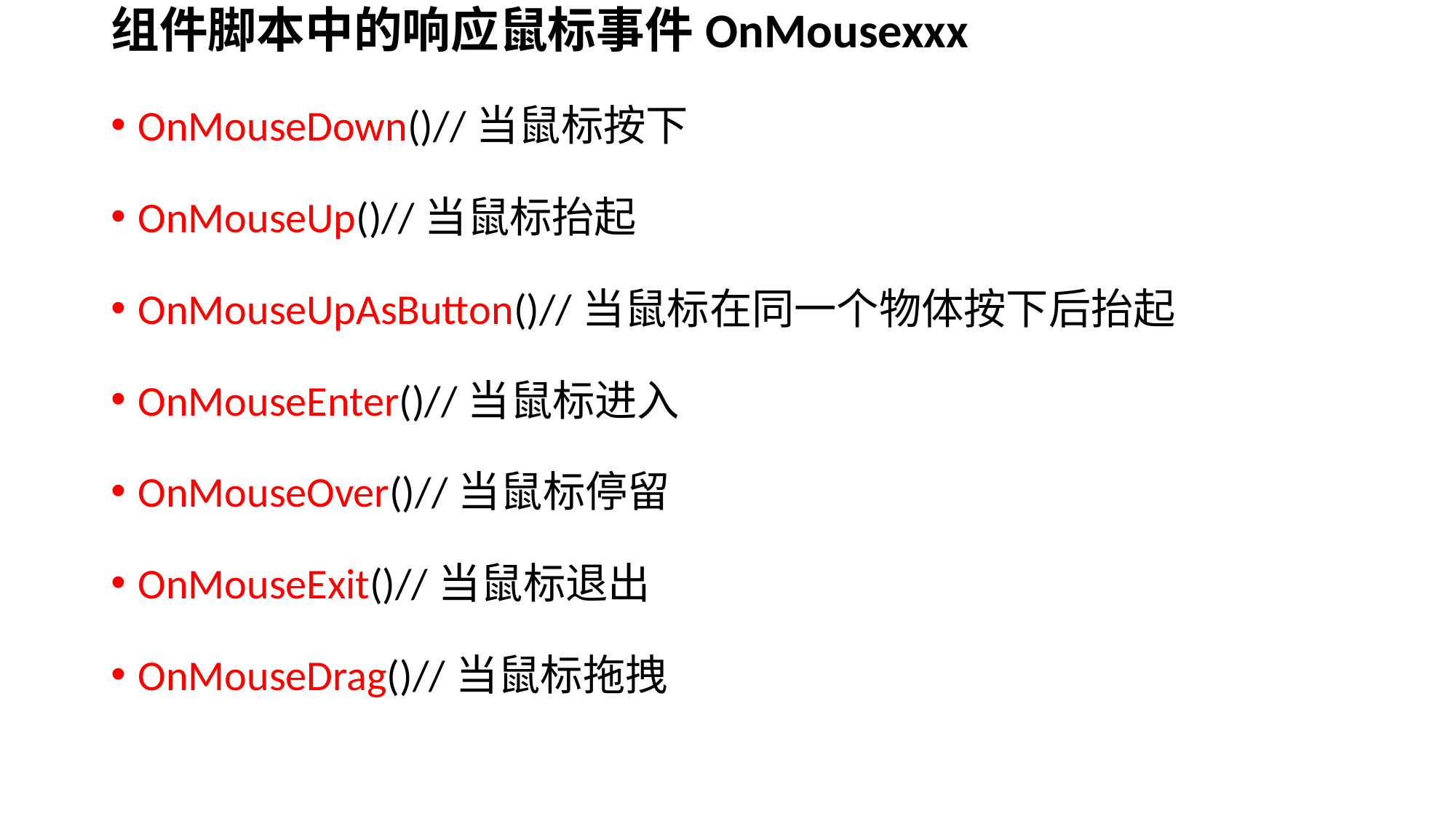

组件脚本中的响应鼠标事件OnMousexxx
OnMouseDown()//当鼠标按下
OnMouseUp()//当鼠标抬起
OnMouseUpAsButton()//当鼠标在同一个物体按下后抬起
OnMouseEnter()//当鼠标进入
OnMouseOver()//当鼠标停留
OnMouseExit()//当鼠标退出
OnMouseDrag()//当鼠标拖拽